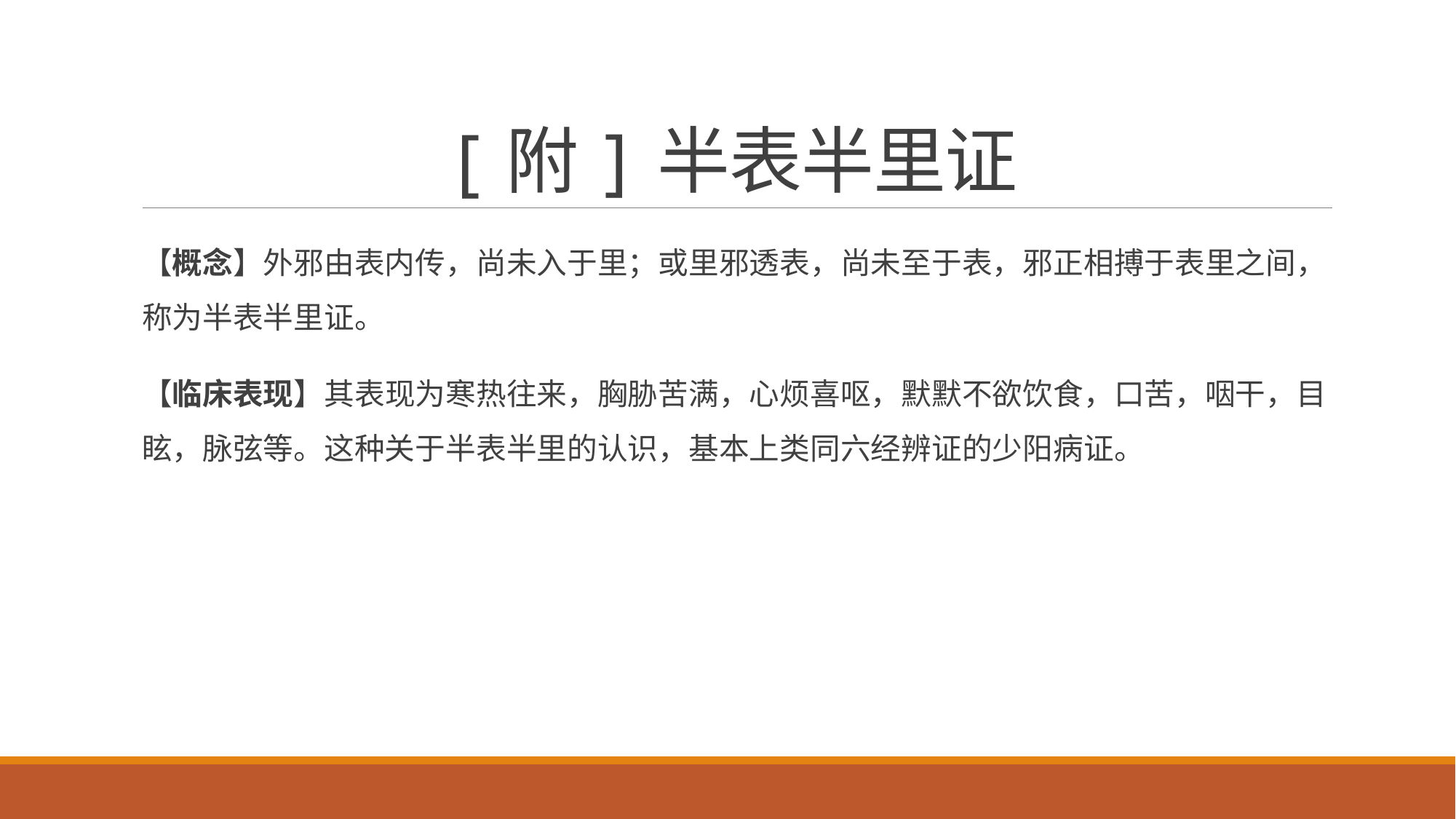

# [附]半表半里证
【概念】外邪由表内传，尚未入于里；或里邪透表，尚未至于表，邪正相搏于表里之间，称为半表半里证。
【临床表现】其表现为寒热往来，胸胁苦满，心烦喜呕，默默不欲饮食，口苦，咽干，目眩，脉弦等。这种关于半表半里的认识，基本上类同六经辨证的少阳病证。